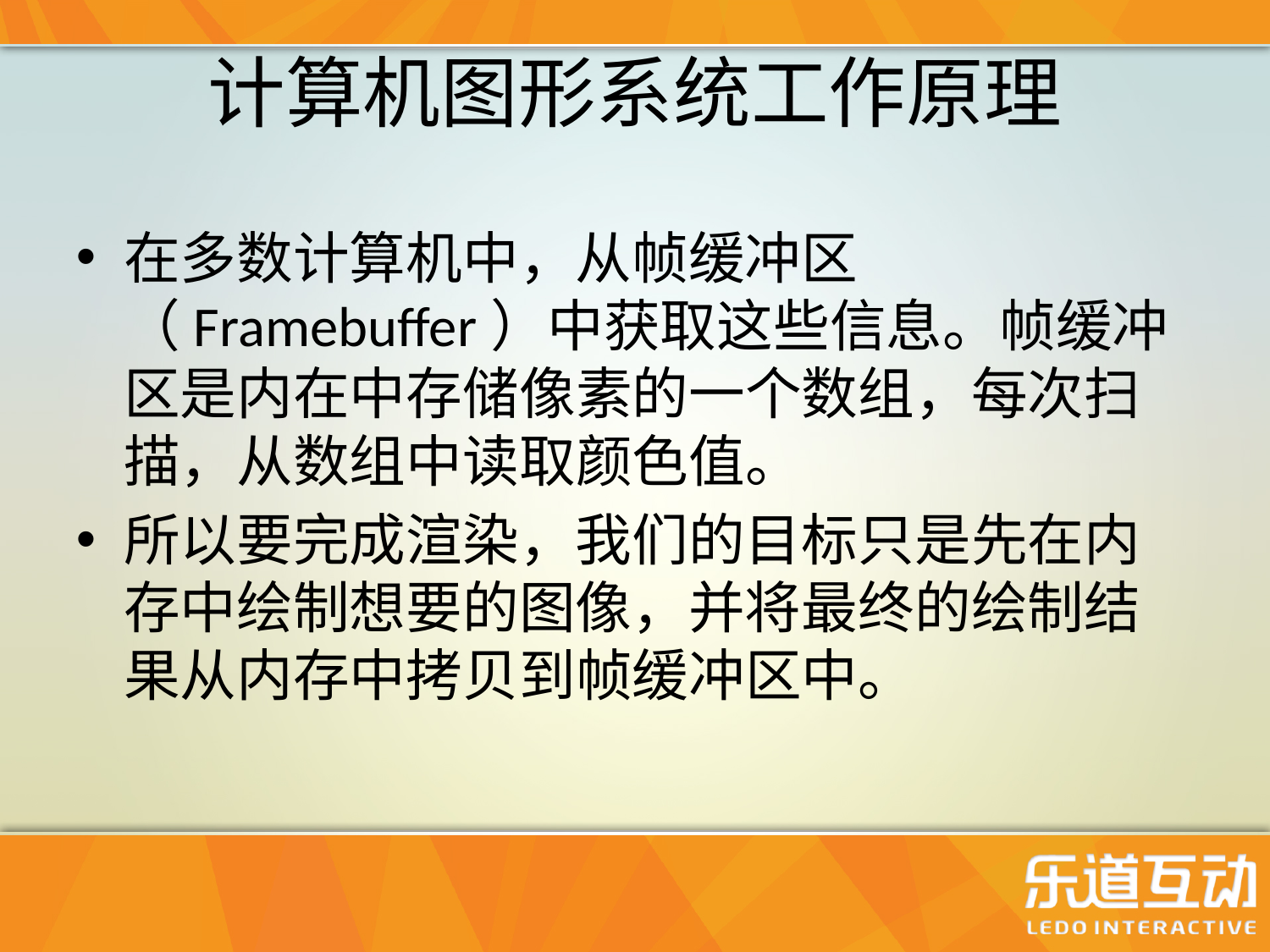

# 计算机图形系统工作原理
在多数计算机中，从帧缓冲区（Framebuffer）中获取这些信息。帧缓冲区是内在中存储像素的一个数组，每次扫描，从数组中读取颜色值。
所以要完成渲染，我们的目标只是先在内存中绘制想要的图像，并将最终的绘制结果从内存中拷贝到帧缓冲区中。